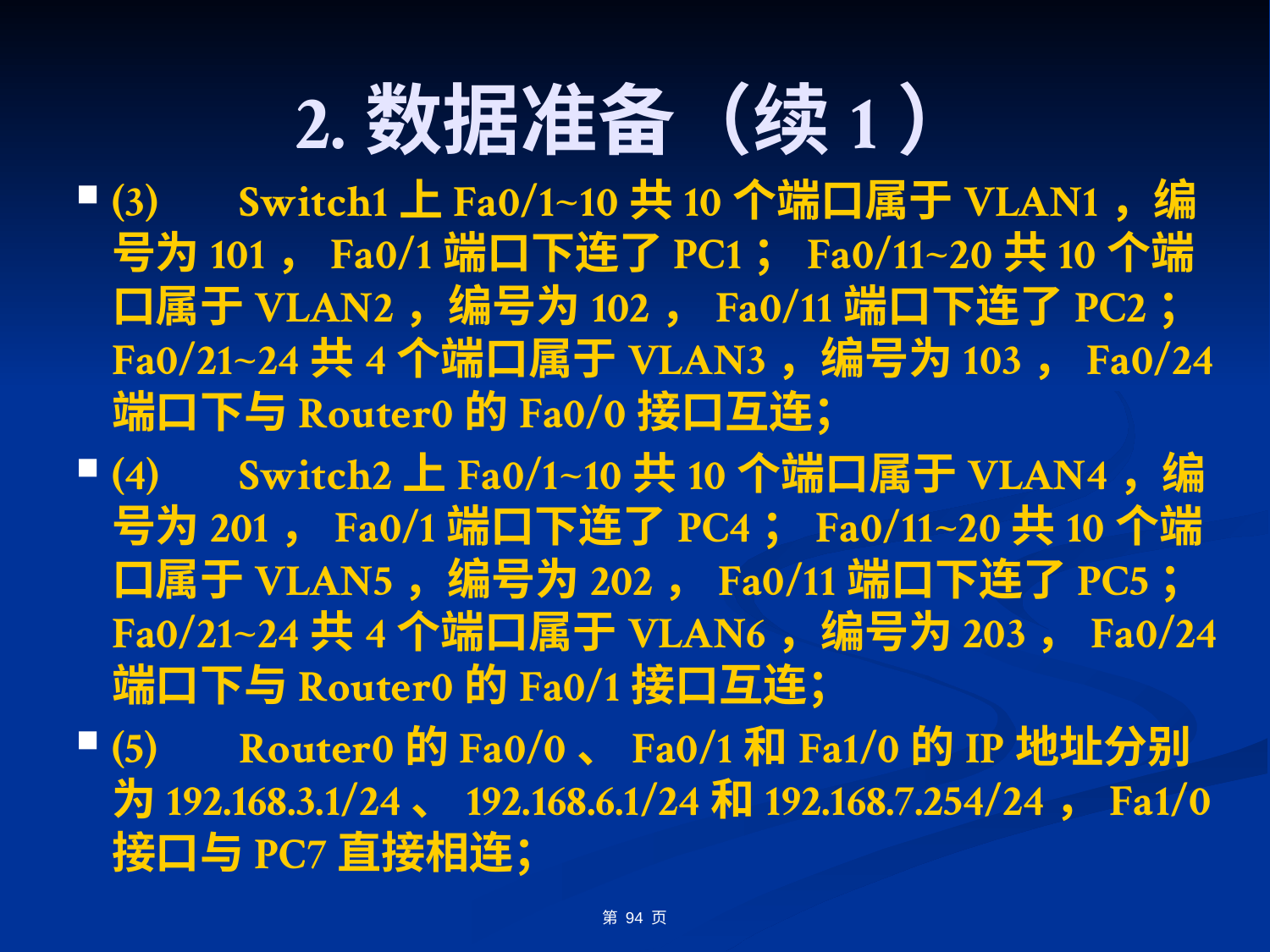

# 2.数据准备（续1）
(3)	Switch1上Fa0/1~10共10个端口属于VLAN1，编号为101，Fa0/1端口下连了PC1；Fa0/11~20共10个端口属于VLAN2，编号为102，Fa0/11端口下连了PC2；Fa0/21~24共4个端口属于VLAN3，编号为103，Fa0/24端口下与Router0的Fa0/0接口互连；
(4)	Switch2上Fa0/1~10共10个端口属于VLAN4，编号为201，Fa0/1端口下连了PC4；Fa0/11~20共10个端口属于VLAN5，编号为202，Fa0/11端口下连了PC5；Fa0/21~24共4个端口属于VLAN6，编号为203，Fa0/24端口下与Router0的Fa0/1接口互连；
(5)	Router0的Fa0/0、Fa0/1和Fa1/0的IP地址分别为192.168.3.1/24、192.168.6.1/24和192.168.7.254/24，Fa1/0接口与PC7直接相连；
第 94 页